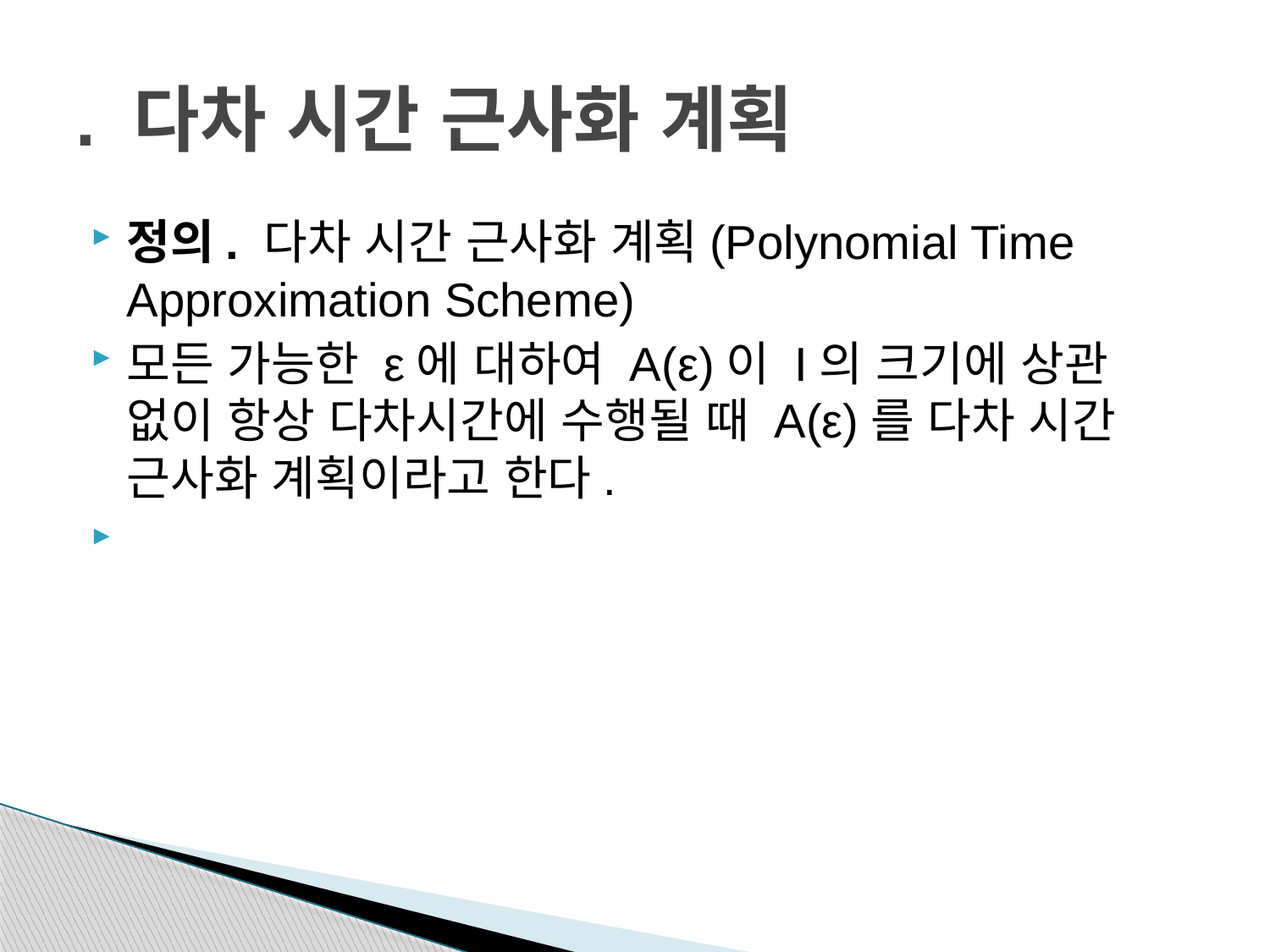

# . 다차 시간 근사화 계획
정의. 다차 시간 근사화 계획(Polynomial Time Approximation Scheme)
모든 가능한 ε에 대하여 A(ε)이 I의 크기에 상관 없이 항상 다차시간에 수행될 때 A(ε)를 다차 시간 근사화 계획이라고 한다.